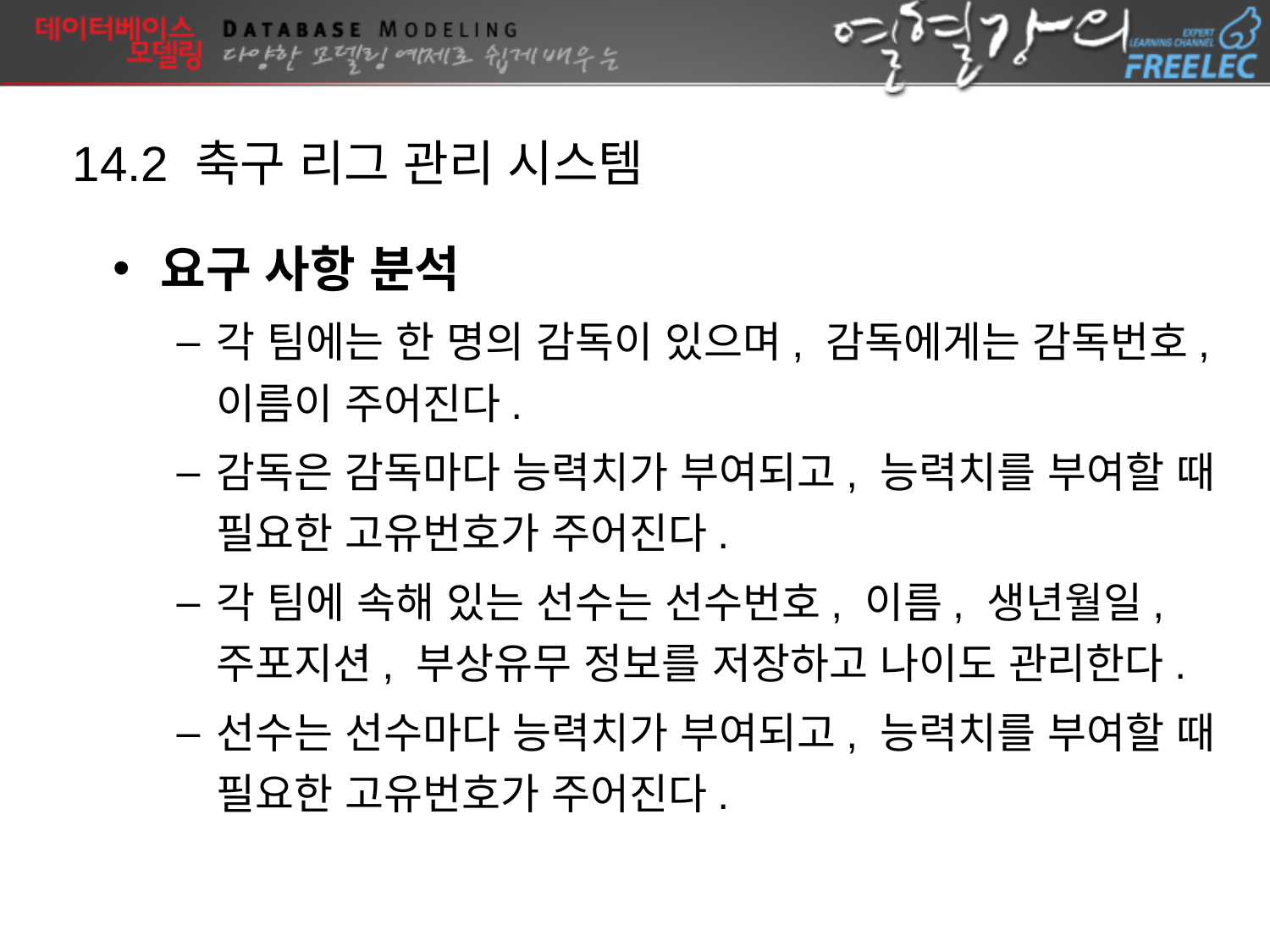

14.2 축구 리그 관리 시스템
요구 사항 분석
각 팀에는 한 명의 감독이 있으며, 감독에게는 감독번호, 이름이 주어진다.
감독은 감독마다 능력치가 부여되고, 능력치를 부여할 때 필요한 고유번호가 주어진다.
각 팀에 속해 있는 선수는 선수번호, 이름, 생년월일, 주포지션, 부상유무 정보를 저장하고 나이도 관리한다.
선수는 선수마다 능력치가 부여되고, 능력치를 부여할 때 필요한 고유번호가 주어진다.